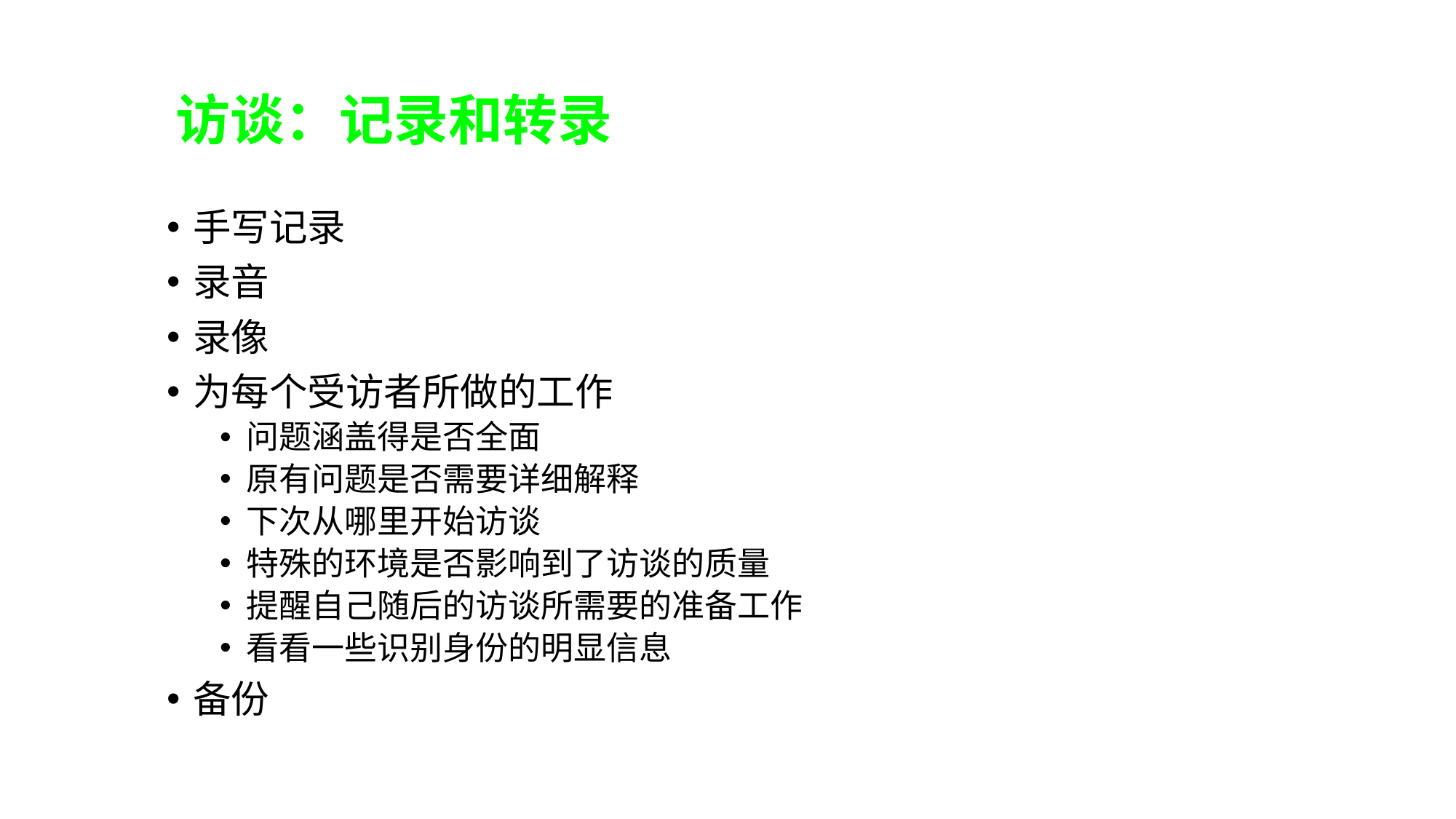

# 访谈：记录和转录
手写记录
录音
录像
为每个受访者所做的工作
问题涵盖得是否全面
原有问题是否需要详细解释
下次从哪里开始访谈
特殊的环境是否影响到了访谈的质量
提醒自己随后的访谈所需要的准备工作
看看一些识别身份的明显信息
备份